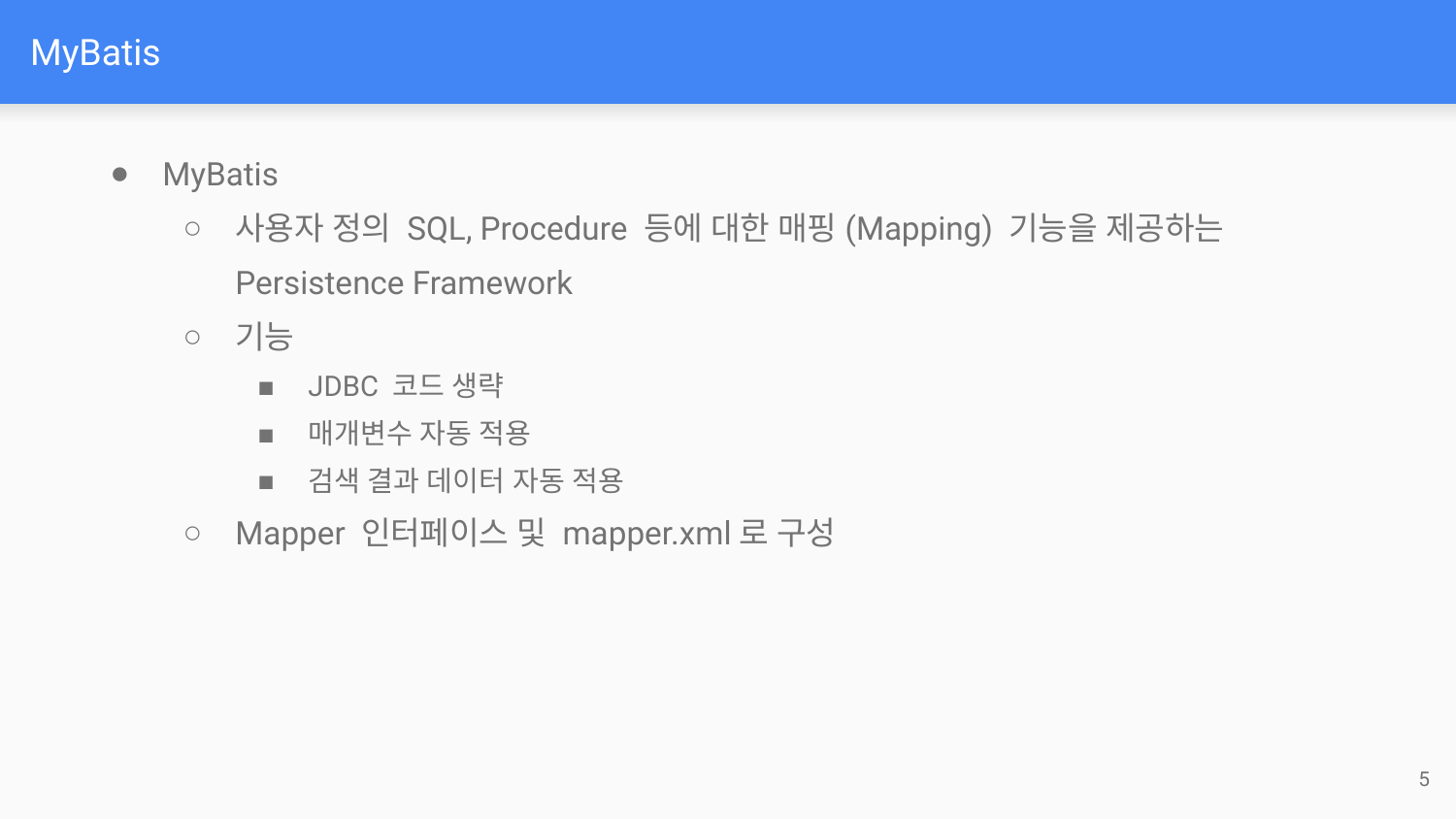

# MyBatis
MyBatis
사용자 정의 SQL, Procedure 등에 대한 매핑(Mapping) 기능을 제공하는 Persistence Framework
기능
JDBC 코드 생략
매개변수 자동 적용
검색 결과 데이터 자동 적용
Mapper 인터페이스 및 mapper.xml로 구성
5